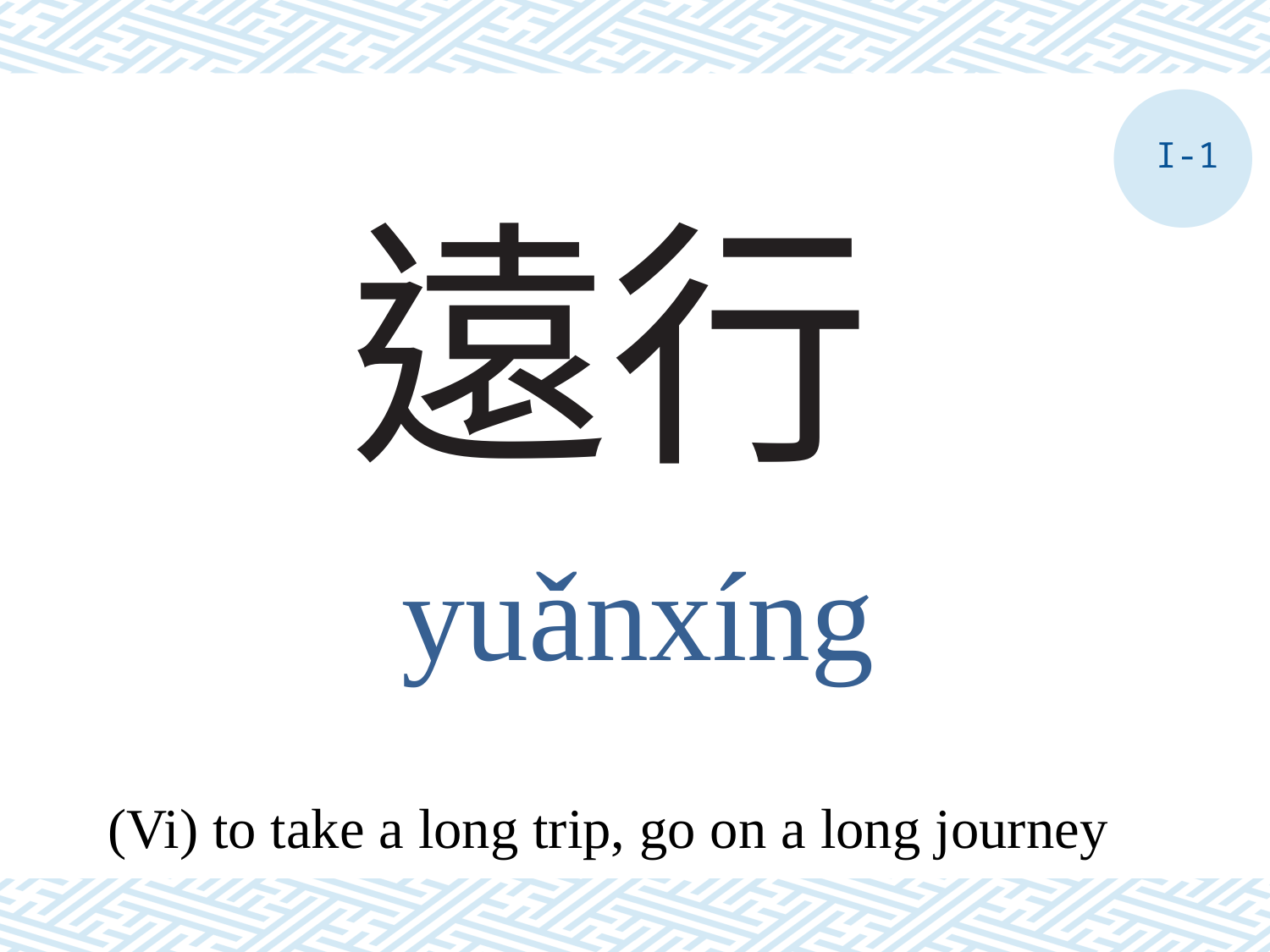

I-1

# 遠行
yuǎnxíng
(Vi) to take a long trip, go on a long journey